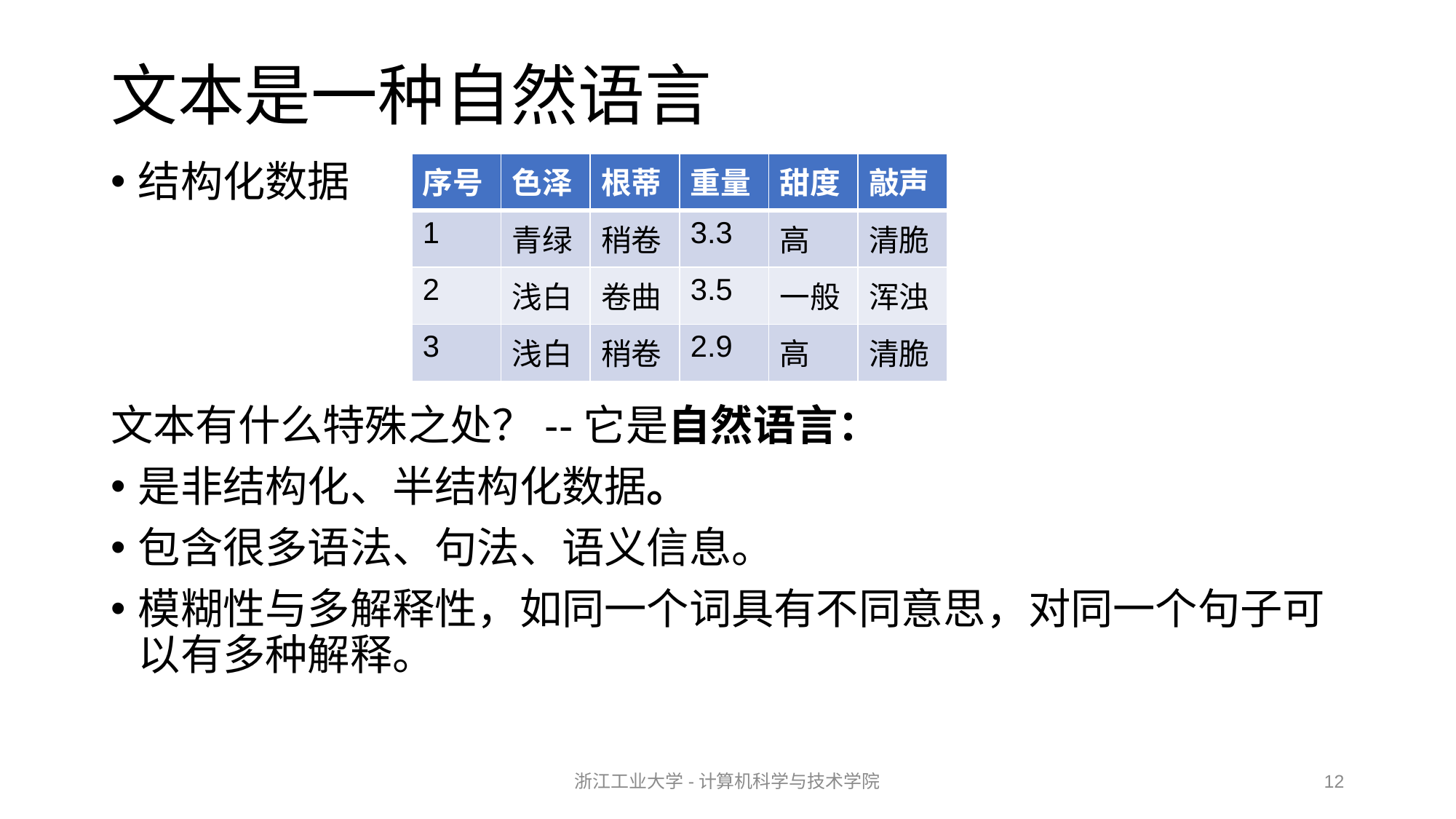

# 文本是一种自然语言
| 序号 | 色泽 | 根蒂 | 重量 | 甜度 | 敲声 |
| --- | --- | --- | --- | --- | --- |
| 1 | 青绿 | 稍卷 | 3.3 | 高 | 清脆 |
| 2 | 浅白 | 卷曲 | 3.5 | 一般 | 浑浊 |
| 3 | 浅白 | 稍卷 | 2.9 | 高 | 清脆 |
结构化数据

文本有什么特殊之处？--它是自然语言：
是非结构化、半结构化数据。
包含很多语法、句法、语义信息。
模糊性与多解释性，如同一个词具有不同意思，对同一个句子可以有多种解释。
浙江工业大学-计算机科学与技术学院
12